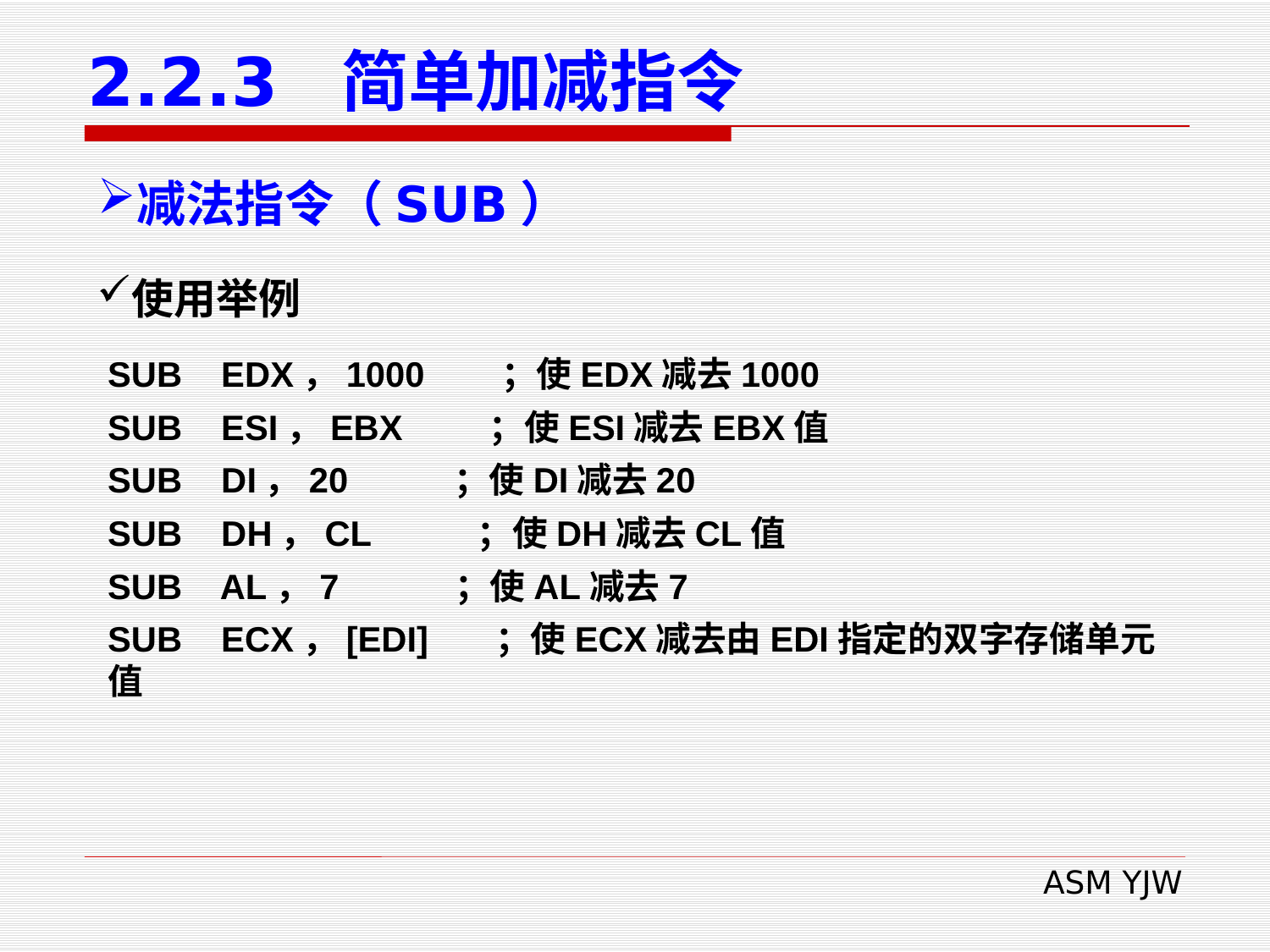

# 2.2.3  简单加减指令
减法指令（SUB）
使用举例
SUB    EDX，1000       ；使EDX减去1000
SUB    ESI，EBX        ；使ESI减去EBX值
SUB    DI，20          ；使DI减去20
SUB    DH，CL          ；使DH减去CL值
SUB    AL，7           ；使AL减去7
SUB    ECX，[EDI]      ；使ECX减去由EDI指定的双字存储单元值